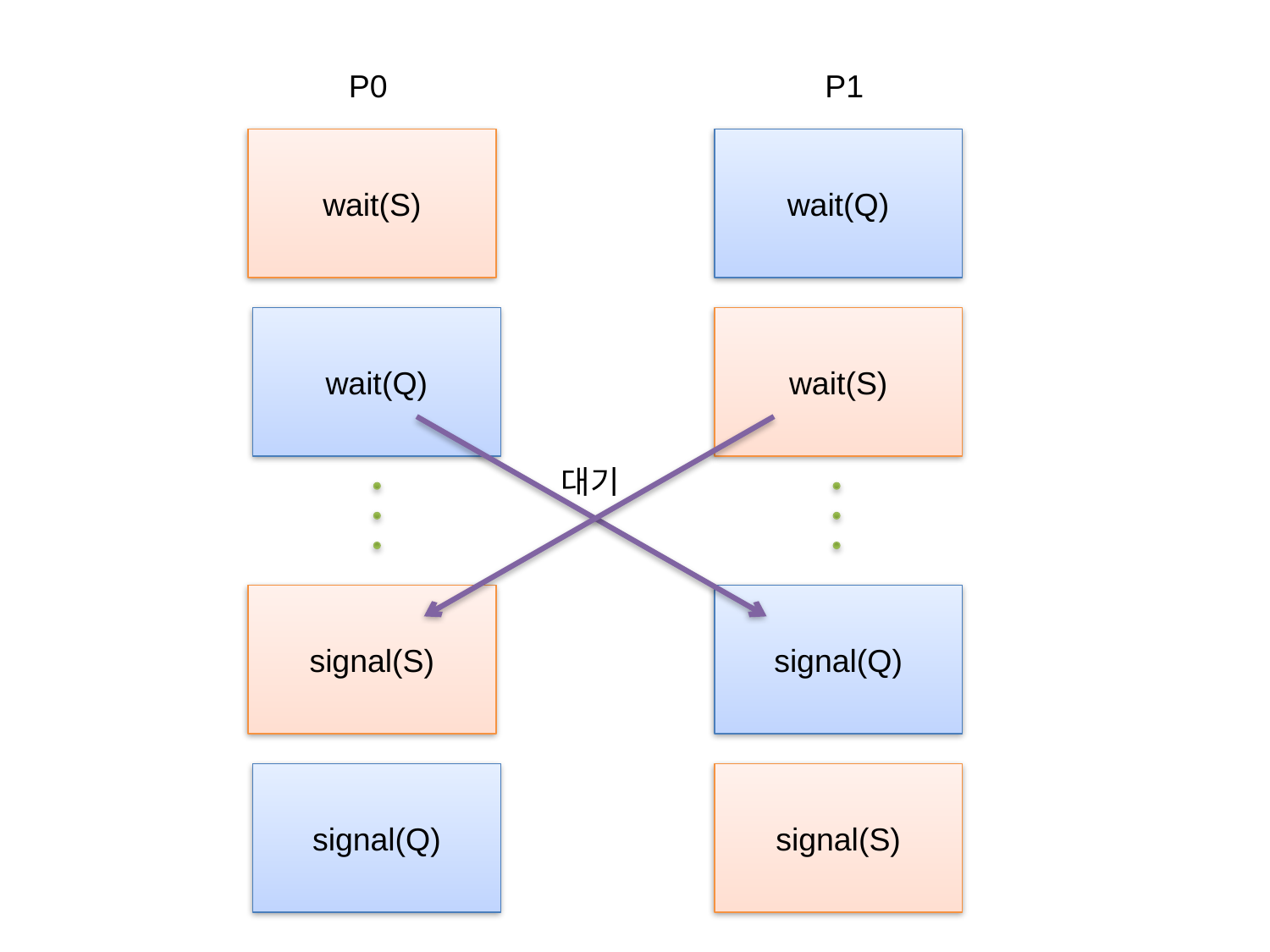

P0
P1
wait(S)
wait(Q)
wait(Q)
wait(S)
대기

signal(S)
signal(Q)
signal(Q)
signal(S)